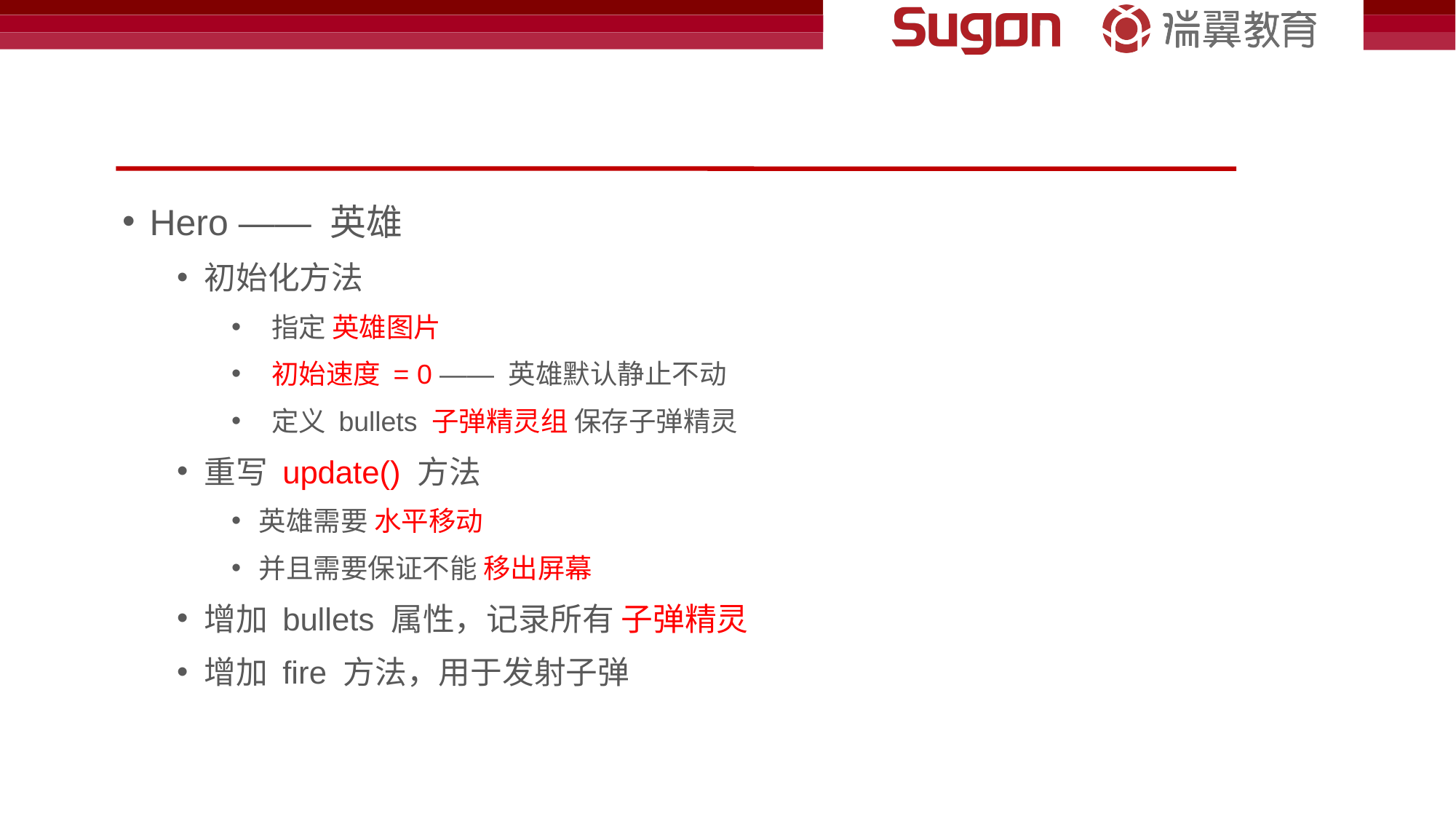

#
Hero —— 英雄
初始化方法
 指定 英雄图片
 初始速度 = 0 —— 英雄默认静止不动
 定义 bullets 子弹精灵组 保存子弹精灵
重写 update() 方法
英雄需要 水平移动
并且需要保证不能 移出屏幕
增加 bullets 属性，记录所有 子弹精灵
增加 fire 方法，用于发射子弹